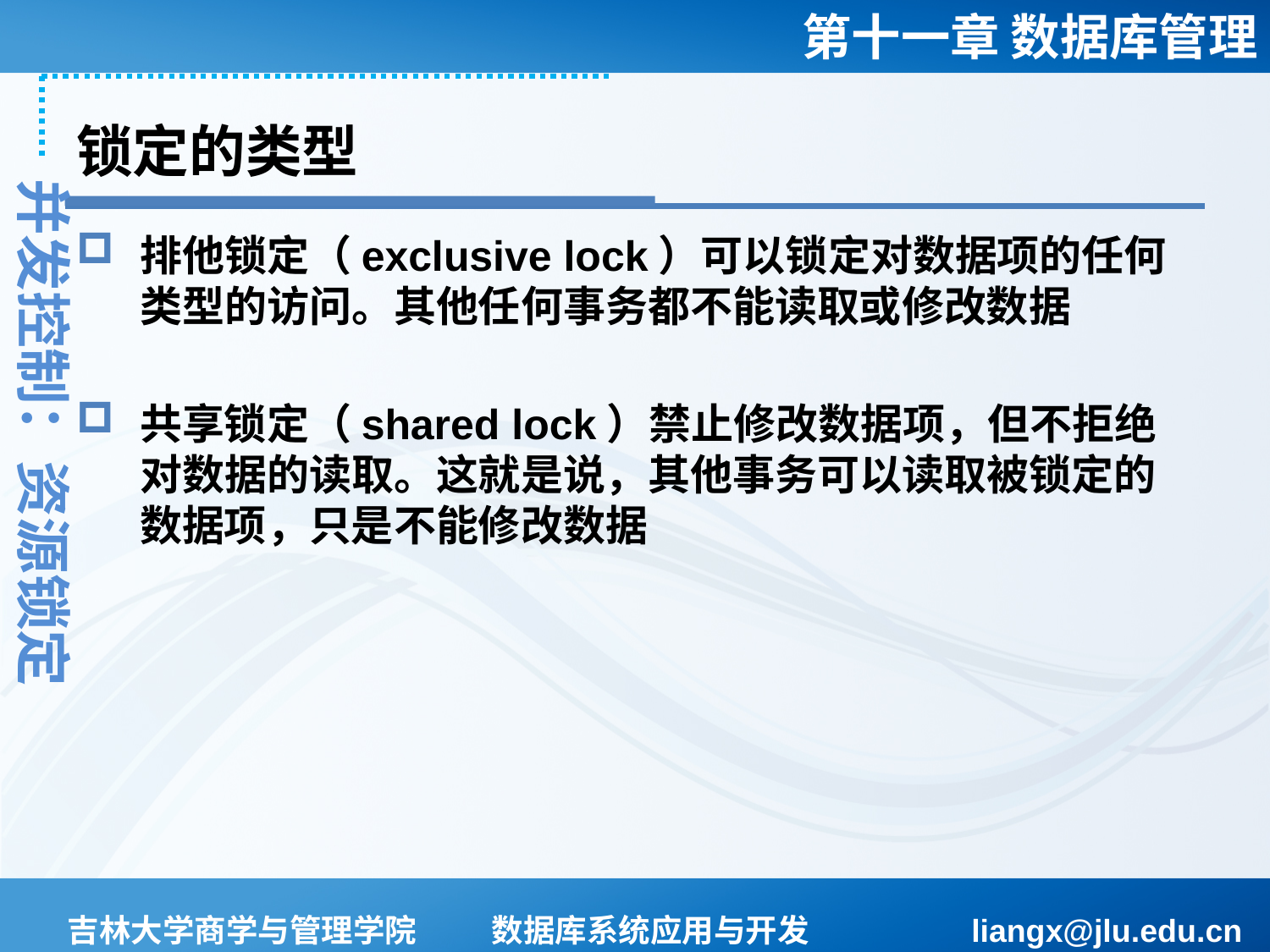

# 锁定的类型
并发控制：资源锁定
排他锁定（exclusive lock）可以锁定对数据项的任何类型的访问。其他任何事务都不能读取或修改数据

共享锁定（shared lock）禁止修改数据项，但不拒绝对数据的读取。这就是说，其他事务可以读取被锁定的数据项，只是不能修改数据